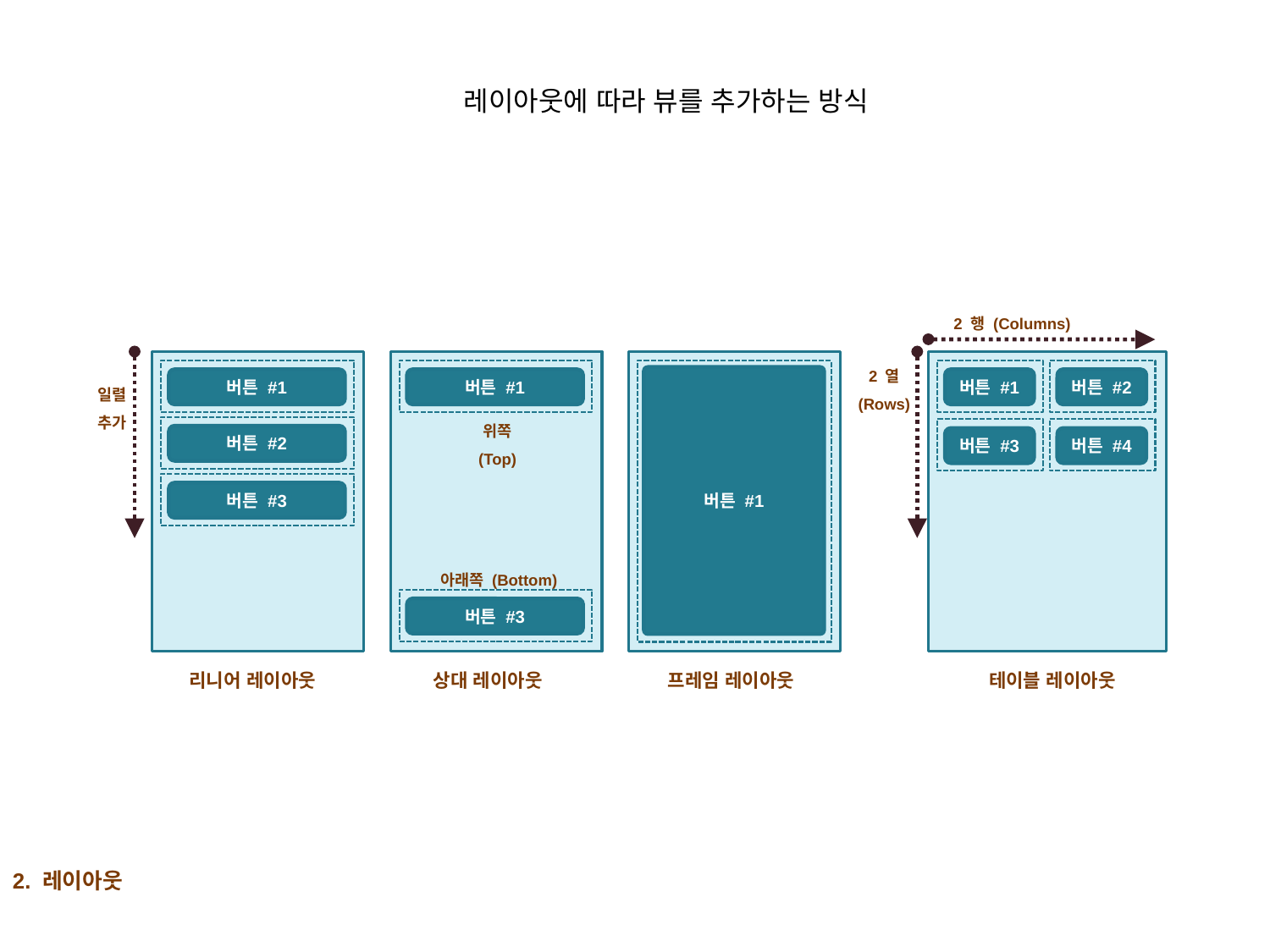

# 레이아웃에 따라 뷰를 추가하는 방식
2 행 (Columns)
2 열
(Rows)

버튼 #1
일렬
추가
버튼 #1
버튼 #1
버튼 #1
버튼 #2
위쪽 (Top)

버튼 #2
버튼 #3
버튼 #4

버튼 #3
아래쪽 (Bottom)

버튼 #3
리니어 레이아웃
상대 레이아웃
프레임 레이아웃
테이블 레이아웃
2. 레이아웃